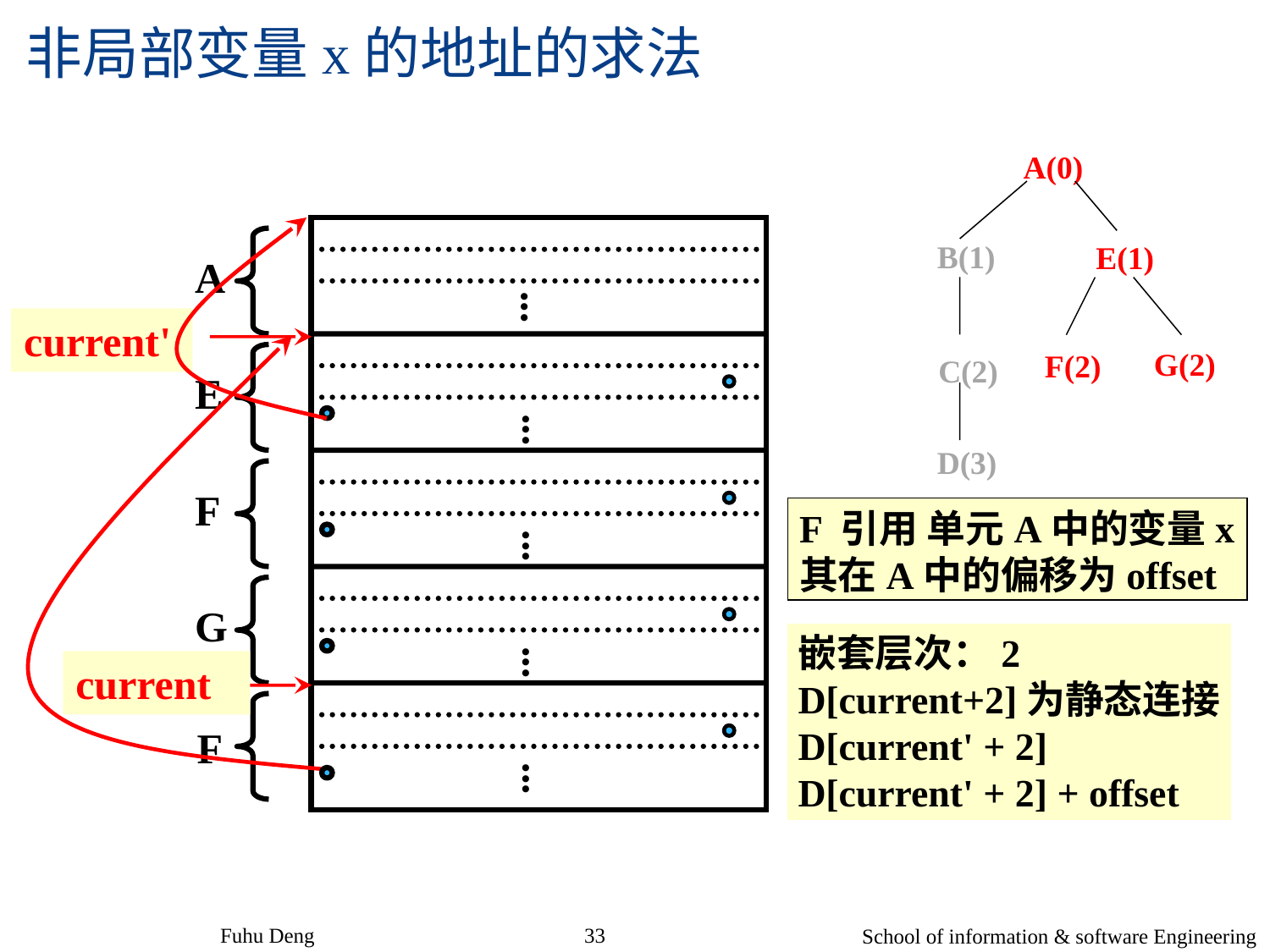

非局部变量x的地址的求法
A(0)

B(1)
E(1)

G(2)
F(2)
C(2)

D(3)

A

...
current'

E

...

F

F 引用 单元A中的变量x
其在A中的偏移为offset

...

G

嵌套层次：2
D[current+2]为静态连接
D[current' + 2]
D[current' + 2] + offset

...
current

F

...

School of information & software Engineering
33
Fuhu Deng